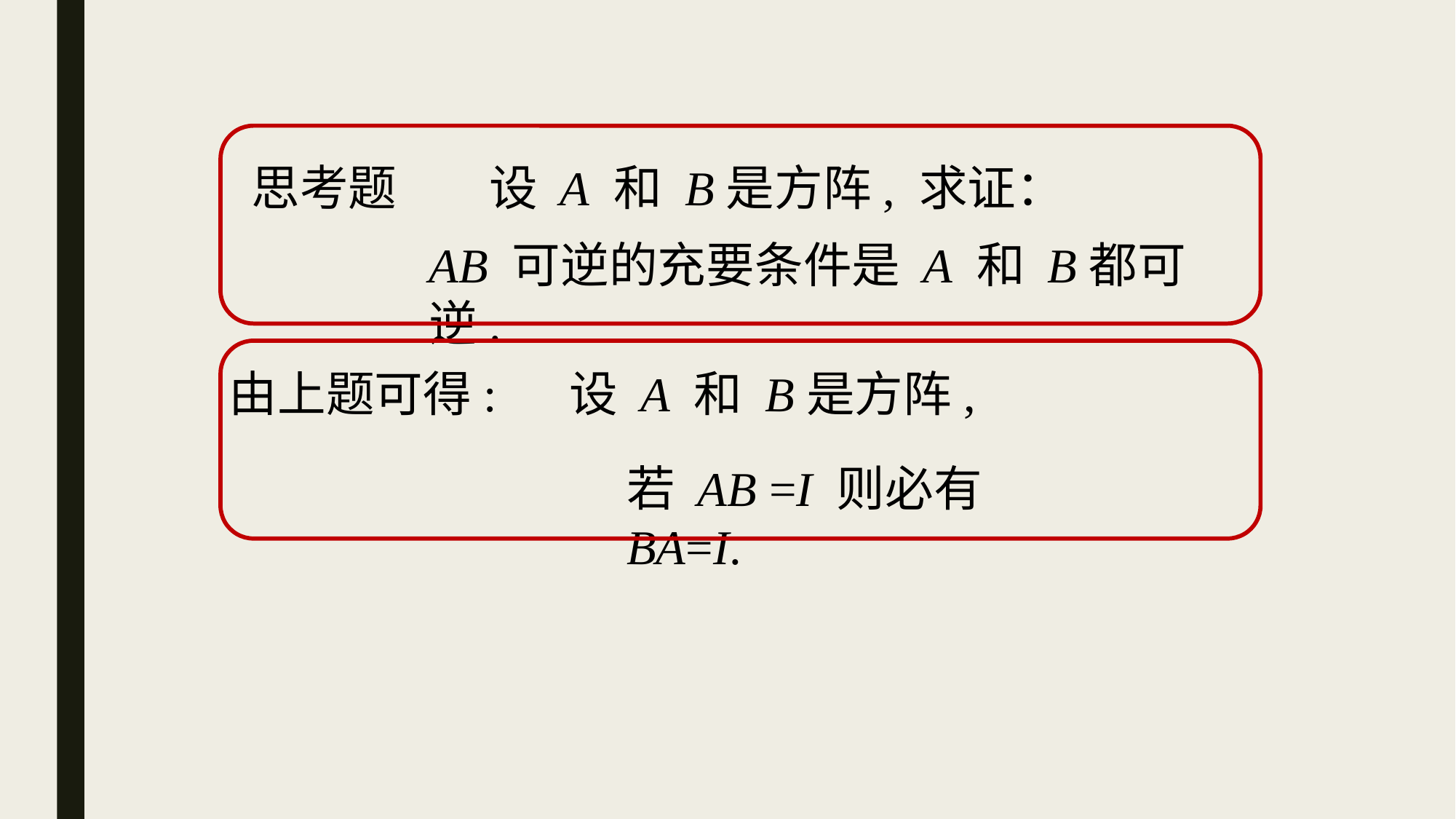

思考题
设 A 和 B是方阵, 求证：
AB 可逆的充要条件是 A 和 B都可逆.

由上题可得:     设 A 和 B是方阵,
若 AB =I 则必有 BA=I.